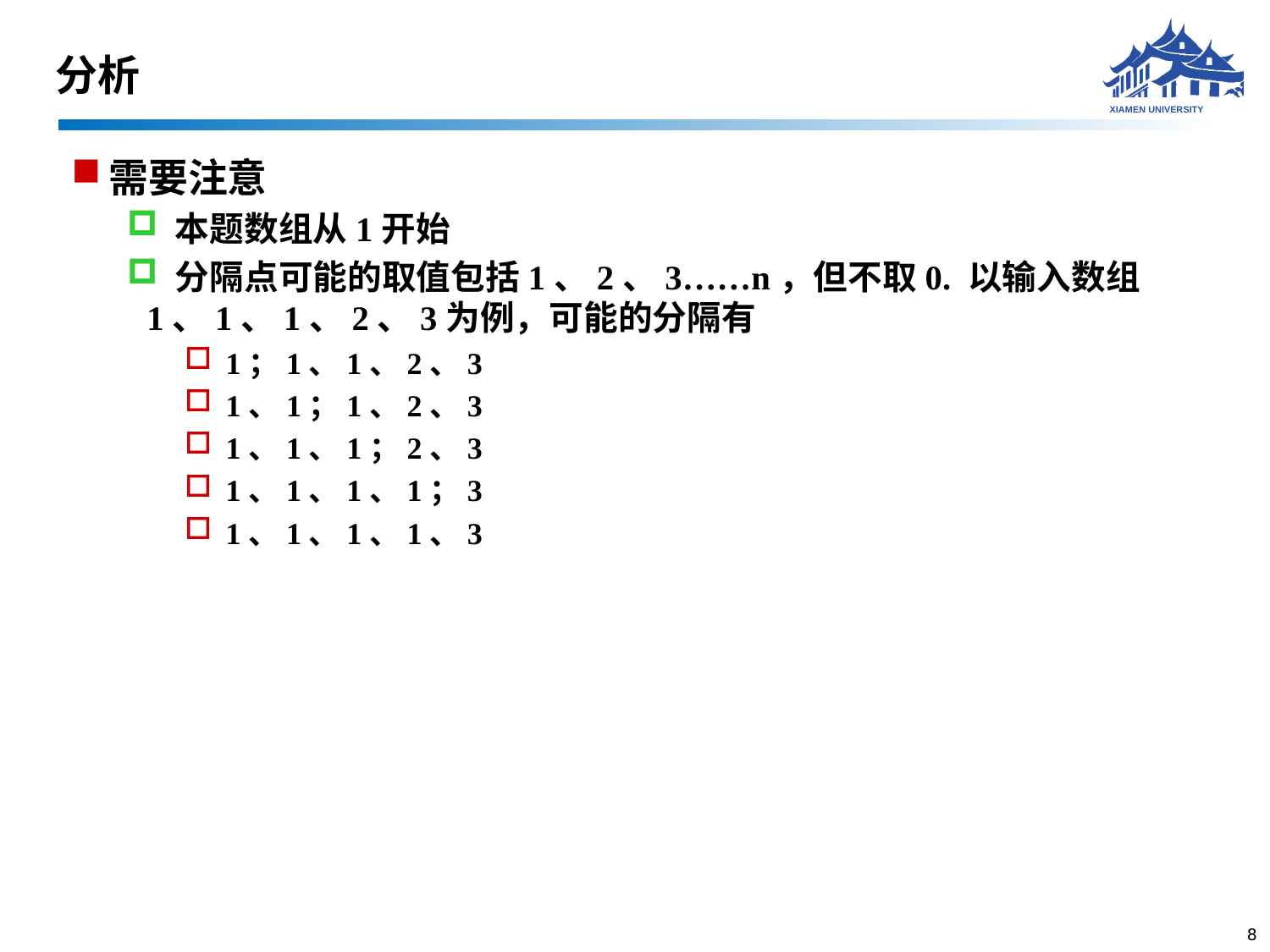

# 分析
需要注意
 本题数组从1开始
 分隔点可能的取值包括1、2、3……n，但不取0. 以输入数组1、1、1、2、3为例，可能的分隔有
1；1、1、2、3
1、1；1、2、3
1、1、1；2、3
1、1、1、1；3
1、1、1、1、3

8